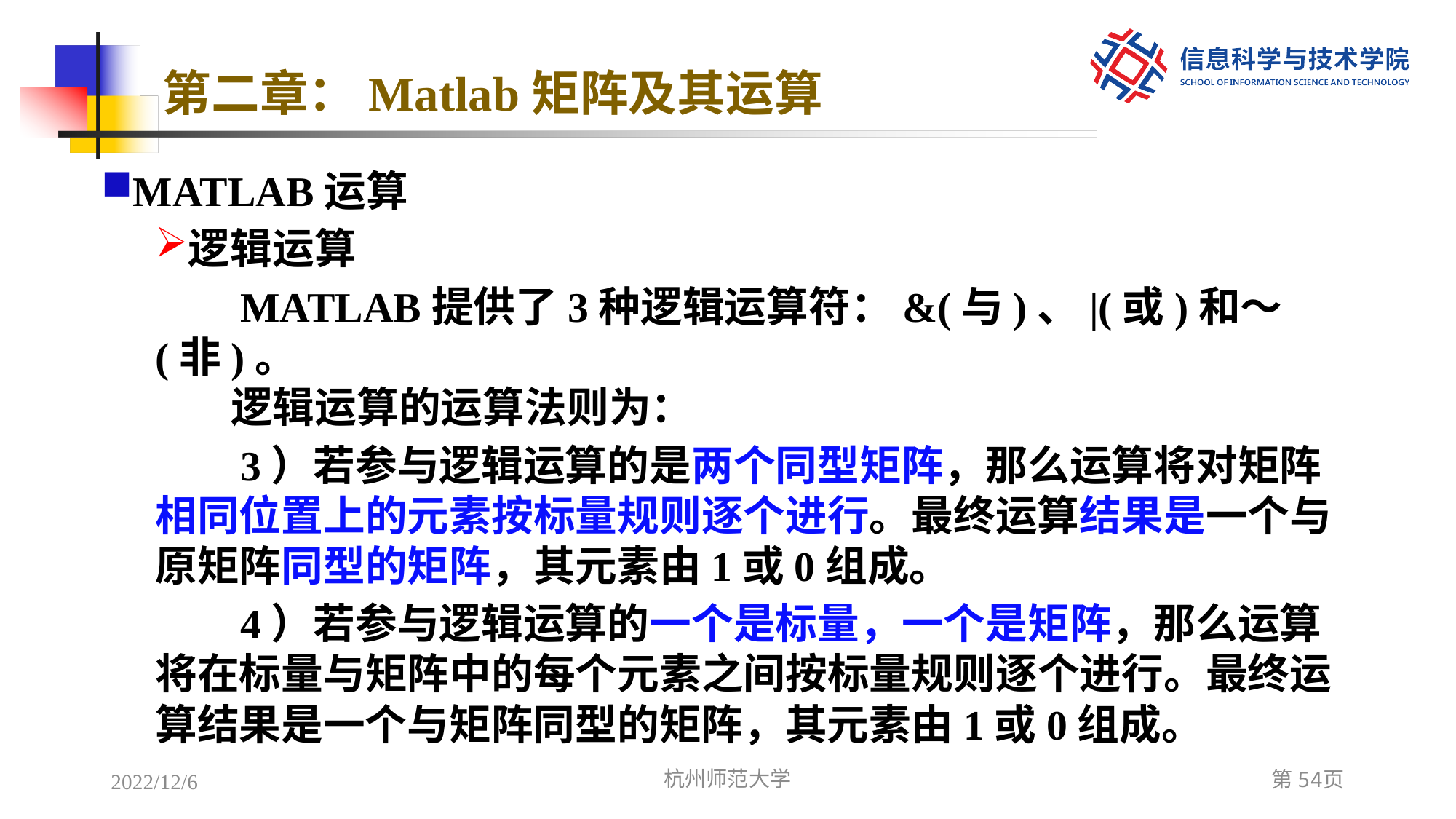

# 第二章：Matlab矩阵及其运算
MATLAB运算
逻辑运算
MATLAB提供了3种逻辑运算符：&(与)、|(或)和～(非)。
        逻辑运算的运算法则为：
3）若参与逻辑运算的是两个同型矩阵，那么运算将对矩阵相同位置上的元素按标量规则逐个进行。最终运算结果是一个与原矩阵同型的矩阵，其元素由1或0组成。
4）若参与逻辑运算的一个是标量，一个是矩阵，那么运算将在标量与矩阵中的每个元素之间按标量规则逐个进行。最终运算结果是一个与矩阵同型的矩阵，其元素由1或0组成。
2022/12/6
杭州师范大学
第54页